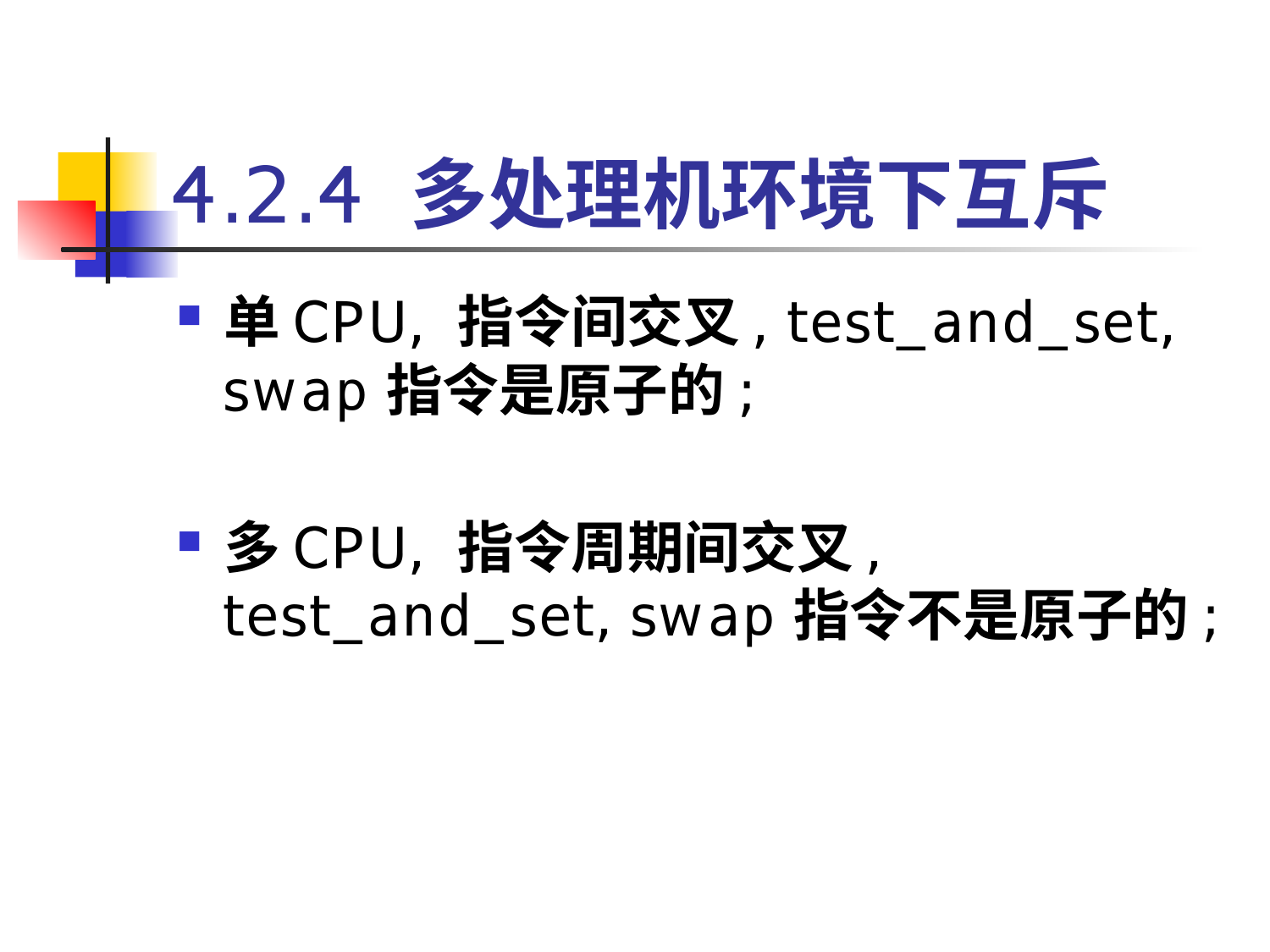

# 4.2.4 多处理机环境下互斥
单CPU, 指令间交叉, test_and_set, swap指令是原子的;

多CPU, 指令周期间交叉, test_and_set, swap指令不是原子的;